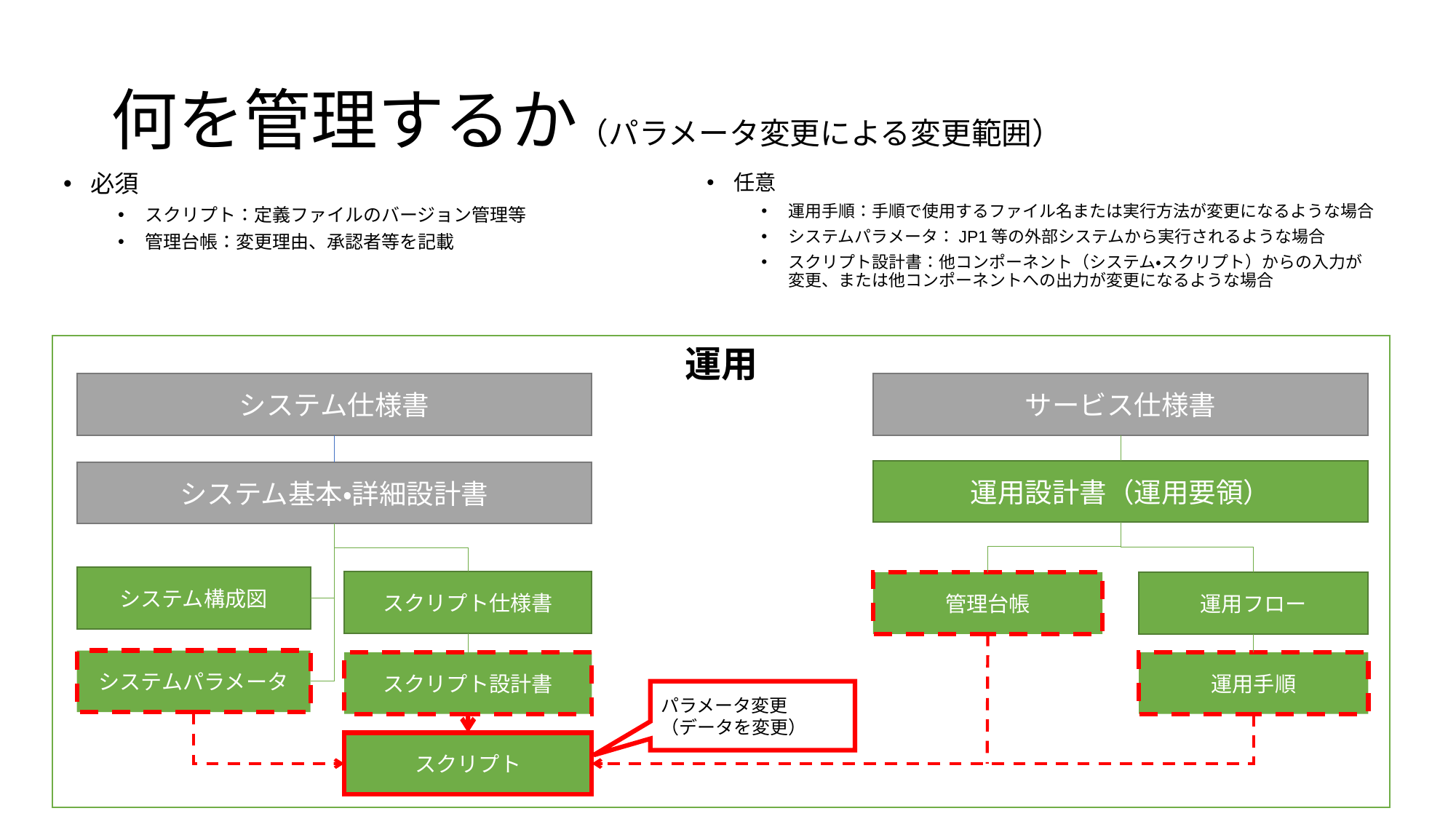

# 何を管理するか（パラメータ変更による変更範囲）
必須
スクリプト：定義ファイルのバージョン管理等
管理台帳：変更理由、承認者等を記載
任意
運用手順：手順で使用するファイル名または実行方法が変更になるような場合
システムパラメータ：JP1等の外部システムから実行されるような場合
スクリプト設計書：他コンポーネント（システム・スクリプト）からの入力が変更、または他コンポーネントへの出力が変更になるような場合
運用
システム仕様書
サービス仕様書
運用設計書（運用要領）
システム基本・詳細設計書
システム構成図
スクリプト仕様書
管理台帳
運用フロー
システムパラメータ
スクリプト設計書
運用手順
パラメータ変更
（データを変更）
スクリプト